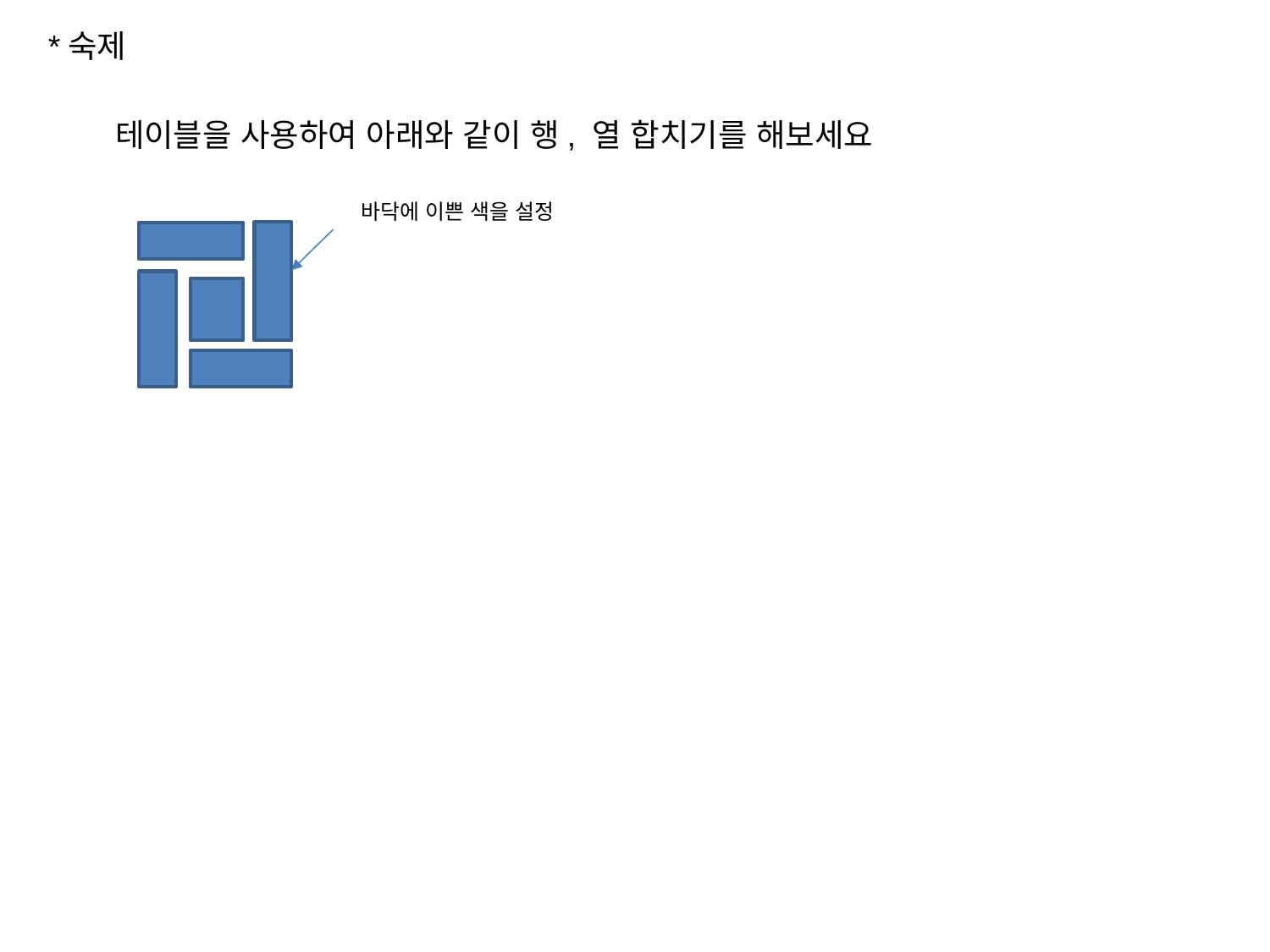

*숙제

테이블을 사용하여 아래와 같이 행, 열 합치기를 해보세요
바닥에 이쁜 색을 설정